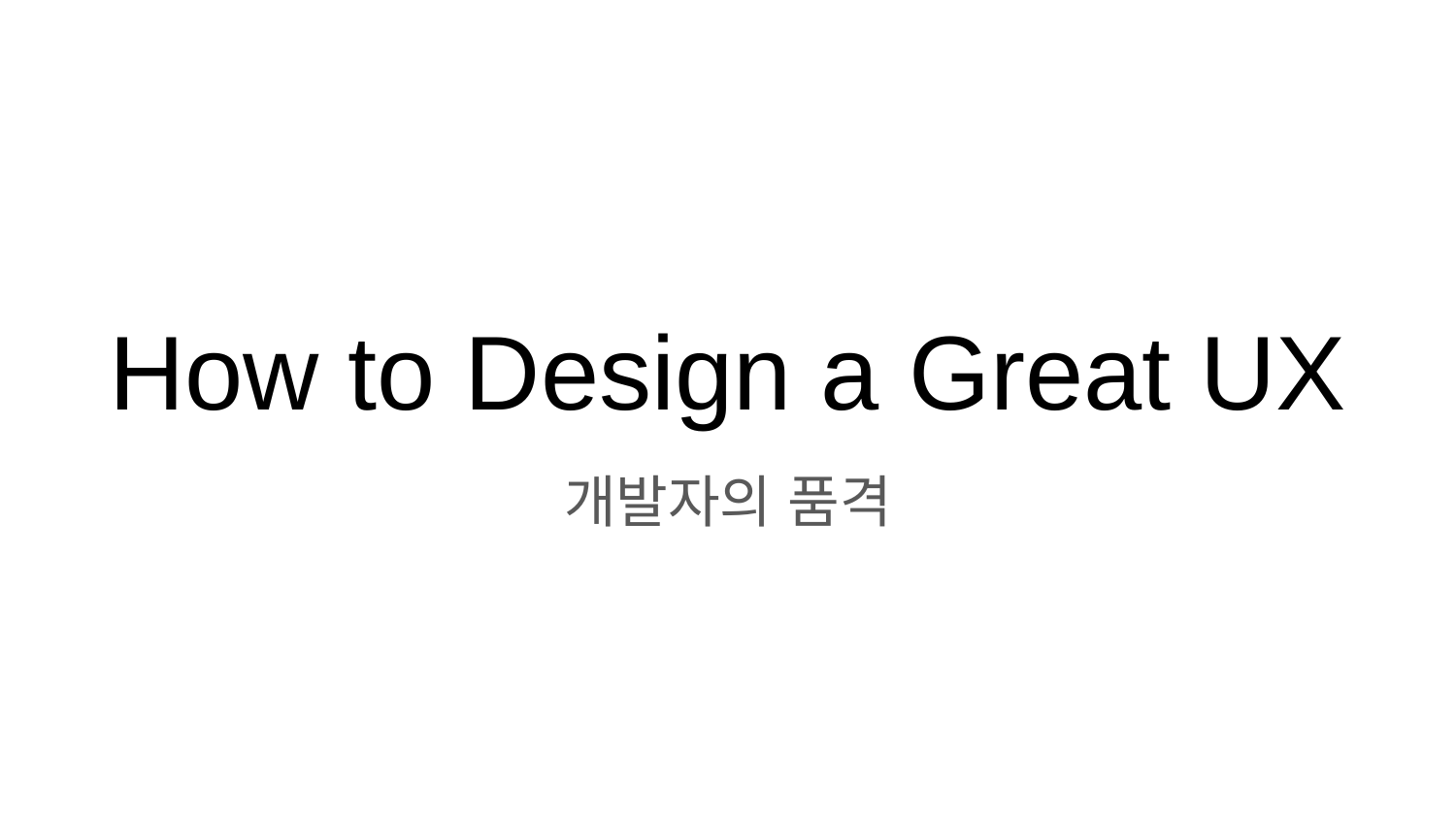

# How to Design a Great UX
개발자의 품격